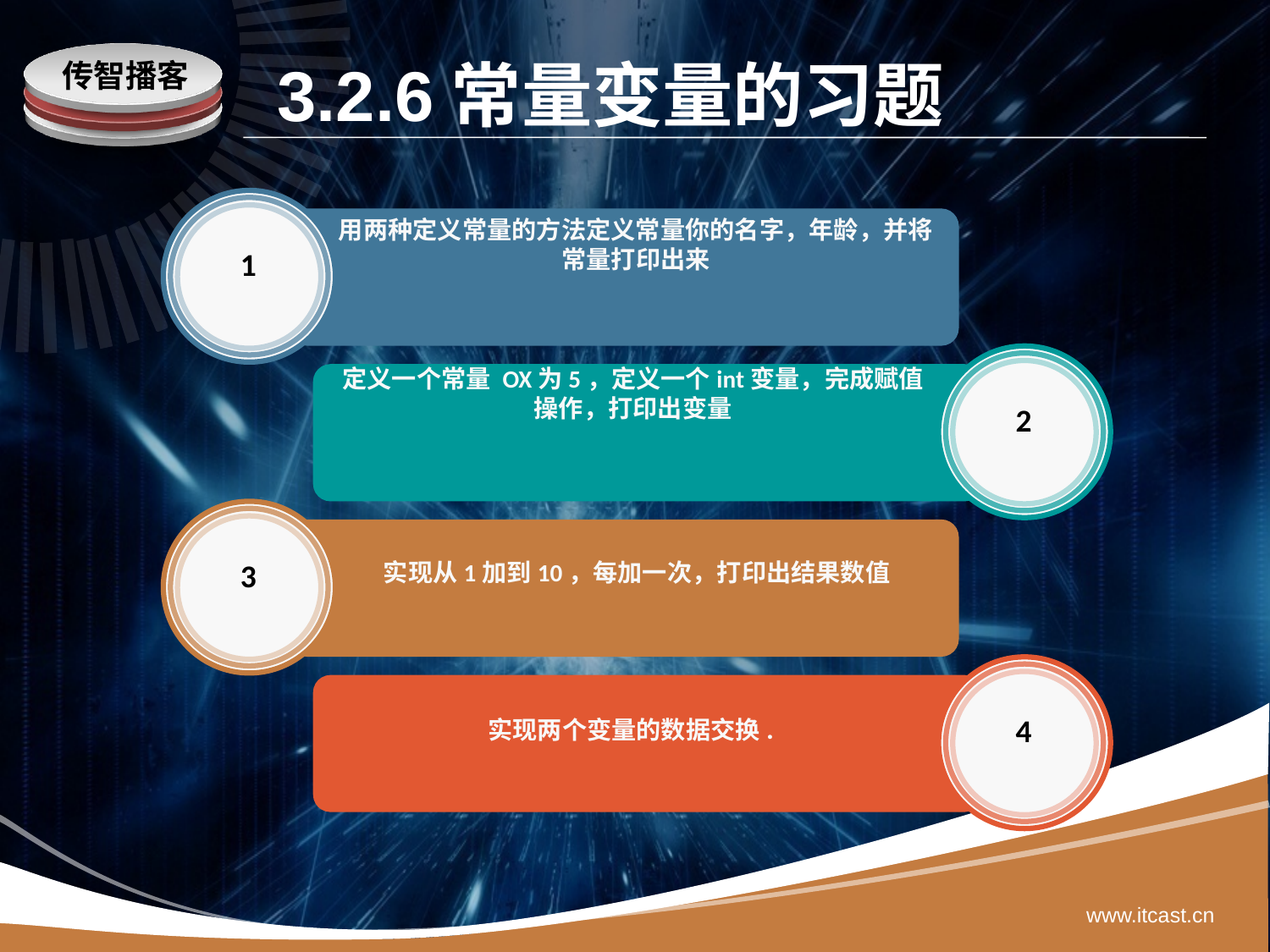

# 3.2.6常量变量的习题

用两种定义常量的方法定义常量你的名字，年龄，并将常量打印出来

1

定义一个常量 OX为5，定义一个int变量，完成赋值操作，打印出变量

2

3
实现从1加到10，每加一次，打印出结果数值

实现两个变量的数据交换.
4
www.itcast.cn